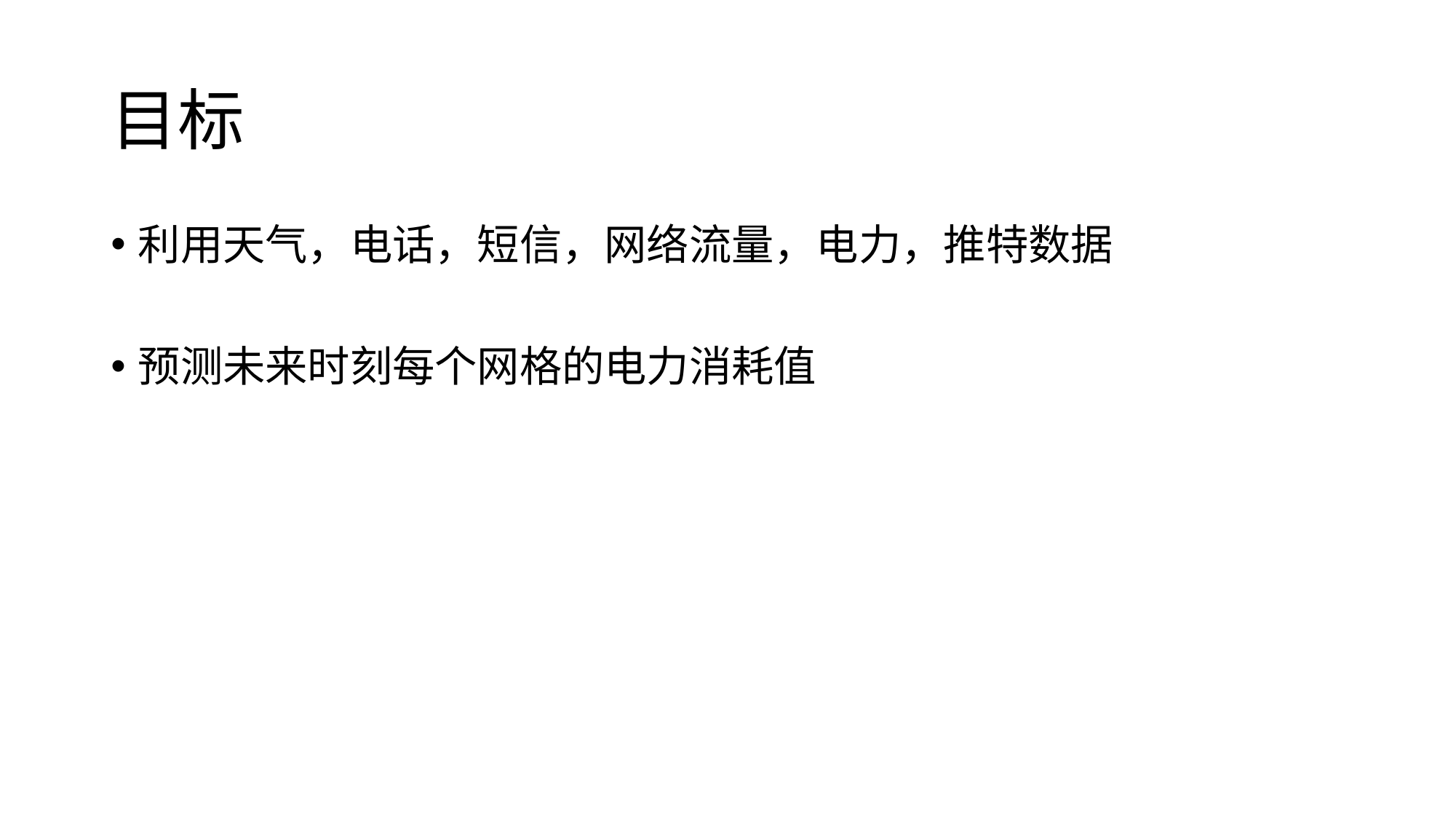

# 目标
利用天气，电话，短信，网络流量，电力，推特数据

预测未来时刻每个网格的电力消耗值